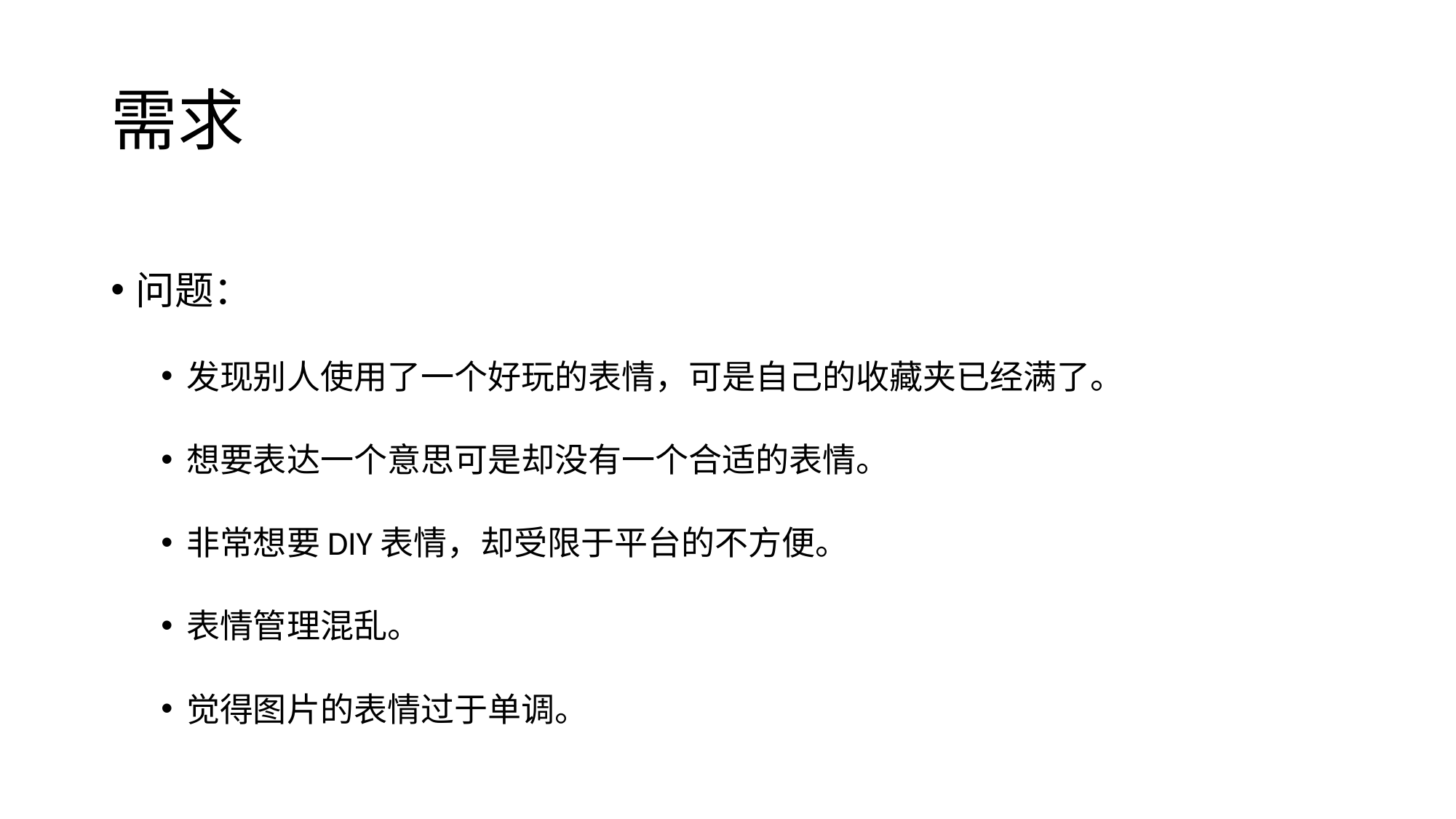

# 需求
问题：
发现别人使用了一个好玩的表情，可是自己的收藏夹已经满了。
想要表达一个意思可是却没有一个合适的表情。
非常想要DIY表情，却受限于平台的不方便。
表情管理混乱。
觉得图片的表情过于单调。